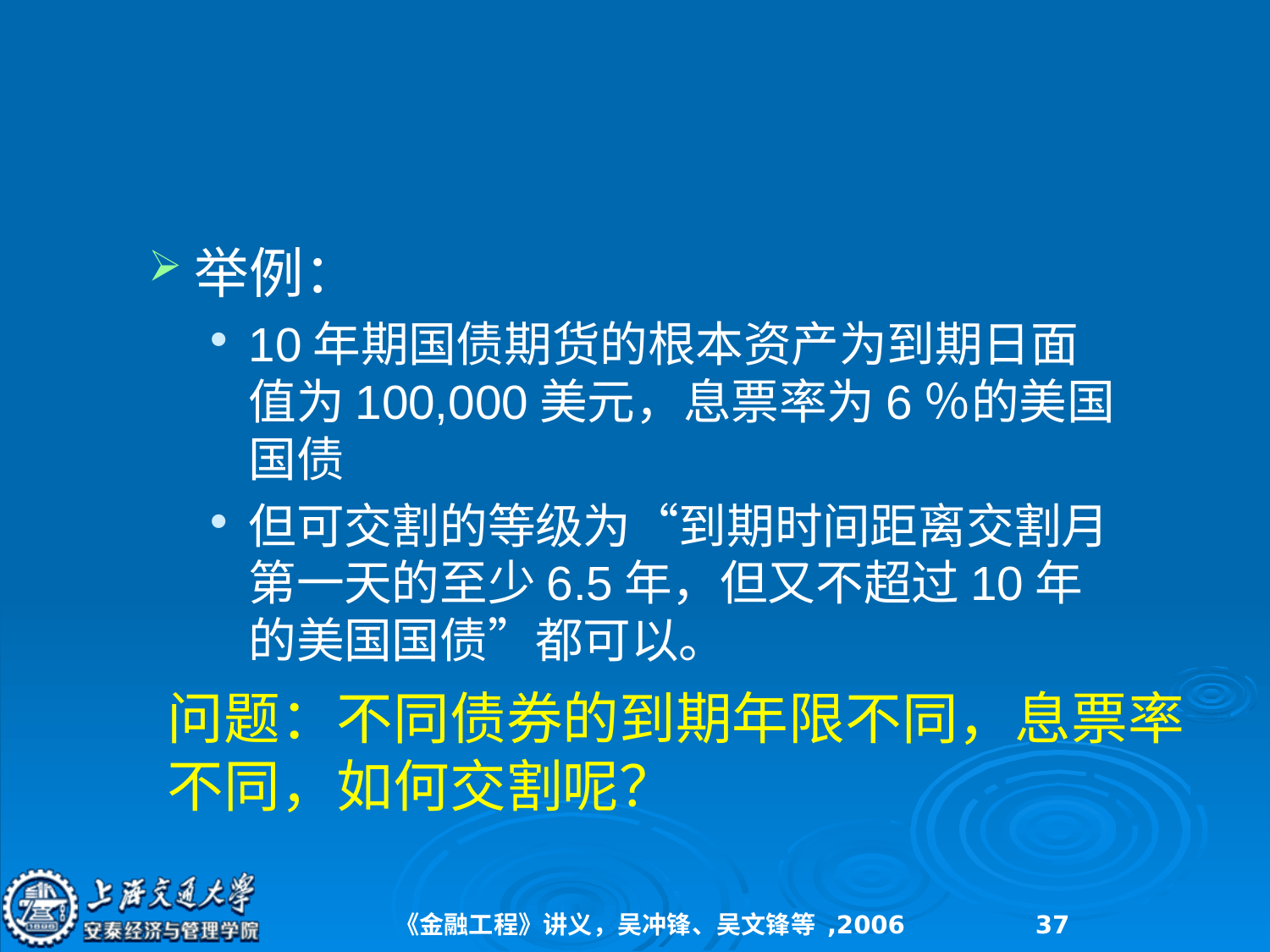

#
举例：
10年期国债期货的根本资产为到期日面值为100,000美元，息票率为6％的美国国债
但可交割的等级为“到期时间距离交割月第一天的至少6.5年，但又不超过10年的美国国债”都可以。

问题：不同债券的到期年限不同，息票率不同，如何交割呢？